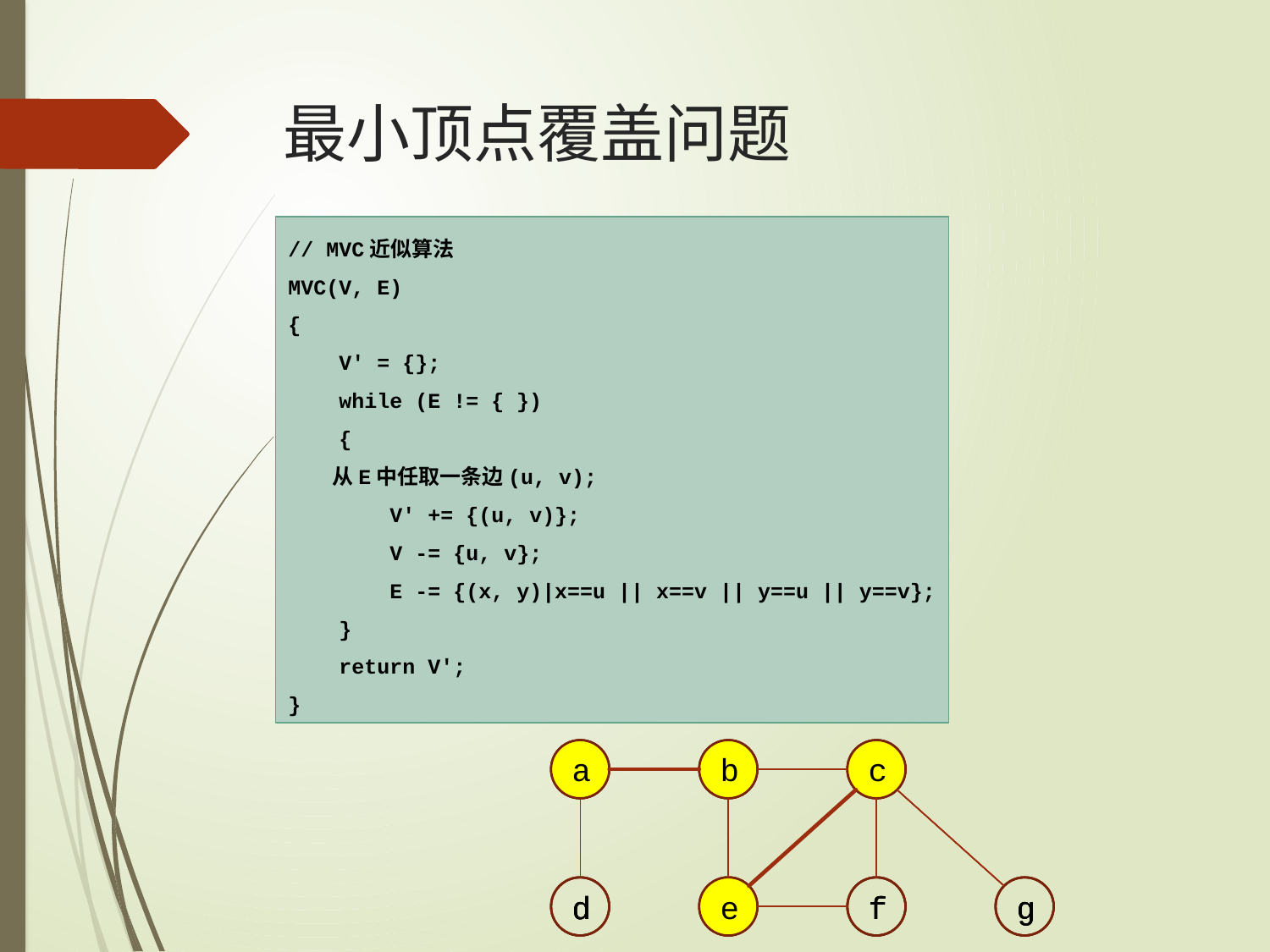

# 最小顶点覆盖问题
// MVC近似算法
MVC(V, E)
{
    V' = {};
    while (E != { })
    {
        从E中任取一条边(u, v);
        V' += {(u, v)};
        V -= {u, v};
        E -= {(x, y)|x==u || x==v || y==u || y==v};
    }
    return V';
}
a
b
c
d
e
f
g
a
b
c
d
e
f
g
a
b
c
d
e
f
g